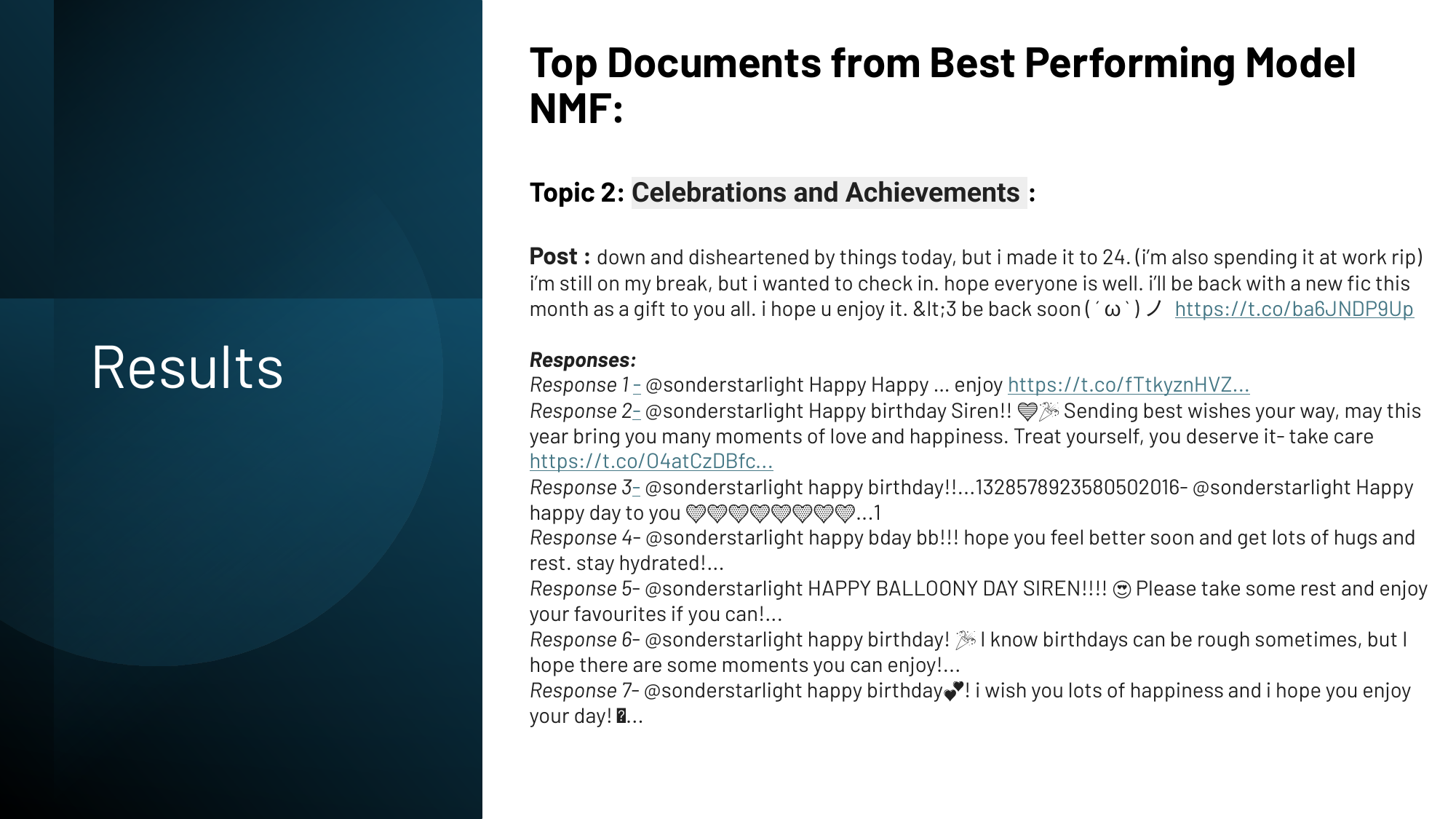

Top Documents from Best Performing Model NMF:

Topic 2: Celebrations and Achievements :
Post : down and disheartened by things today, but i made it to 24. (i’m also spending it at work rip) i’m still on my break, but i wanted to check in. hope everyone is well. i’ll be back with a new fic this month as a gift to you all. i hope u enjoy it. &lt;3 be back soon ( ´ ω ` )ノ https://t.co/ba6JNDP9Up

Responses:
Response 1 - @sonderstarlight Happy Happy … enjoy https://t.co/fTtkyznHVZ...
Response 2- @sonderstarlight Happy birthday Siren!! 🩵💙🎉 Sending best wishes your way, may this year bring you many moments of love and happiness. Treat yourself, you deserve it- take care https://t.co/O4atCzDBfc...
Response 3- @sonderstarlight happy birthday!!...1328578923580502016- @sonderstarlight Happy happy day to you 💛💛💛💛💛💛💛💛...1
Response 4- @sonderstarlight happy bday bb!!! hope you feel better soon and get lots of hugs and rest. stay hydrated!...
Response 5- @sonderstarlight HAPPY BALLOONY DAY SIREN!!!! 😍🥰🥰🥳🥳🥳🪷🪷🪷🪷🪷🪷🪷🪷🪷 Please take some rest and enjoy your favourites if you can!...
Response 6- @sonderstarlight happy birthday! 🎉 I know birthdays can be rough sometimes, but I hope there are some moments you can enjoy!...
Response 7- @sonderstarlight happy birthday💕! i wish you lots of happiness and i hope you enjoy your day! 🩵...

# Results